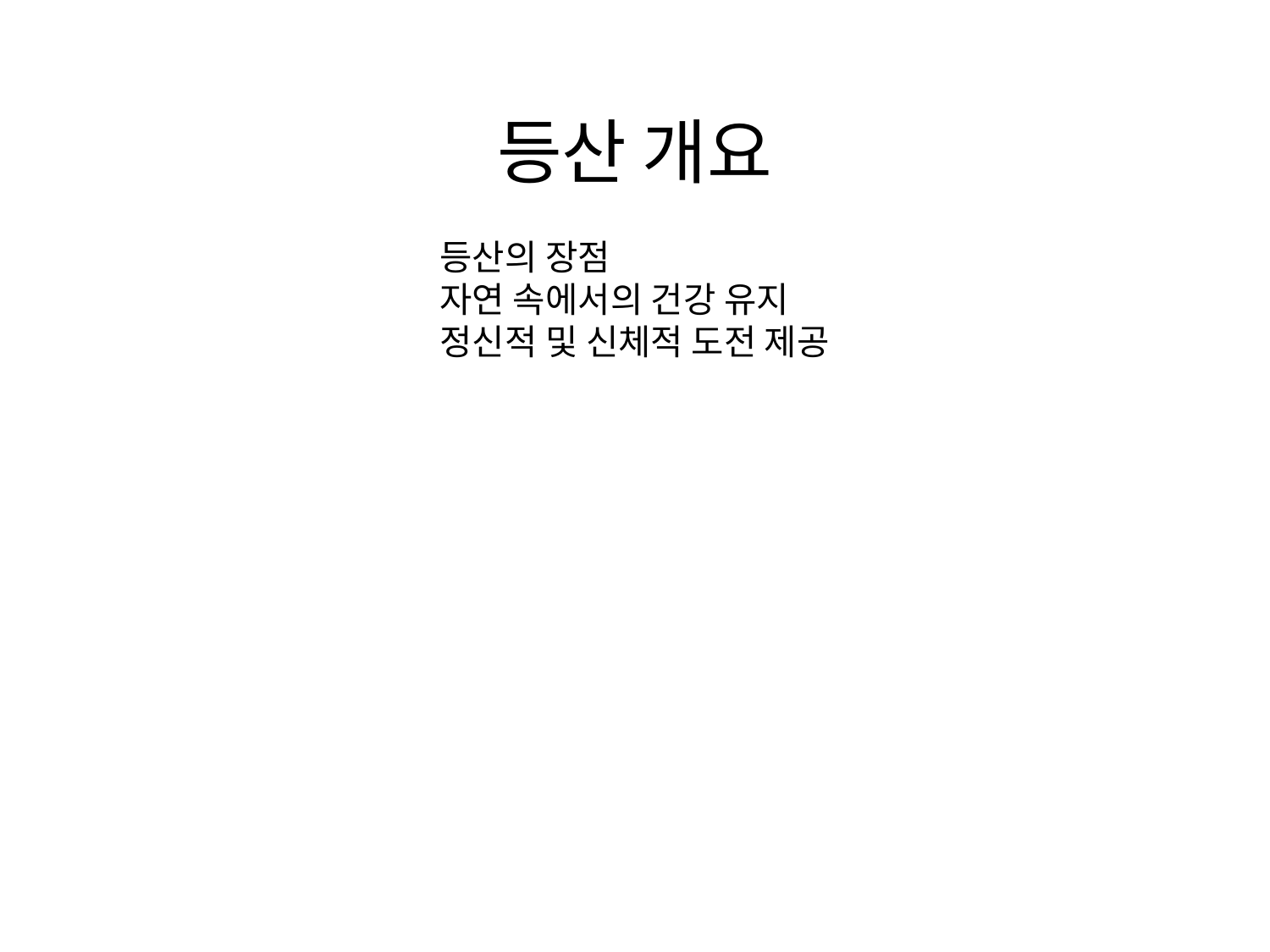

#

등산 개요

등산의 장점
자연 속에서의 건강 유지
정신적 및 신체적 도전 제공